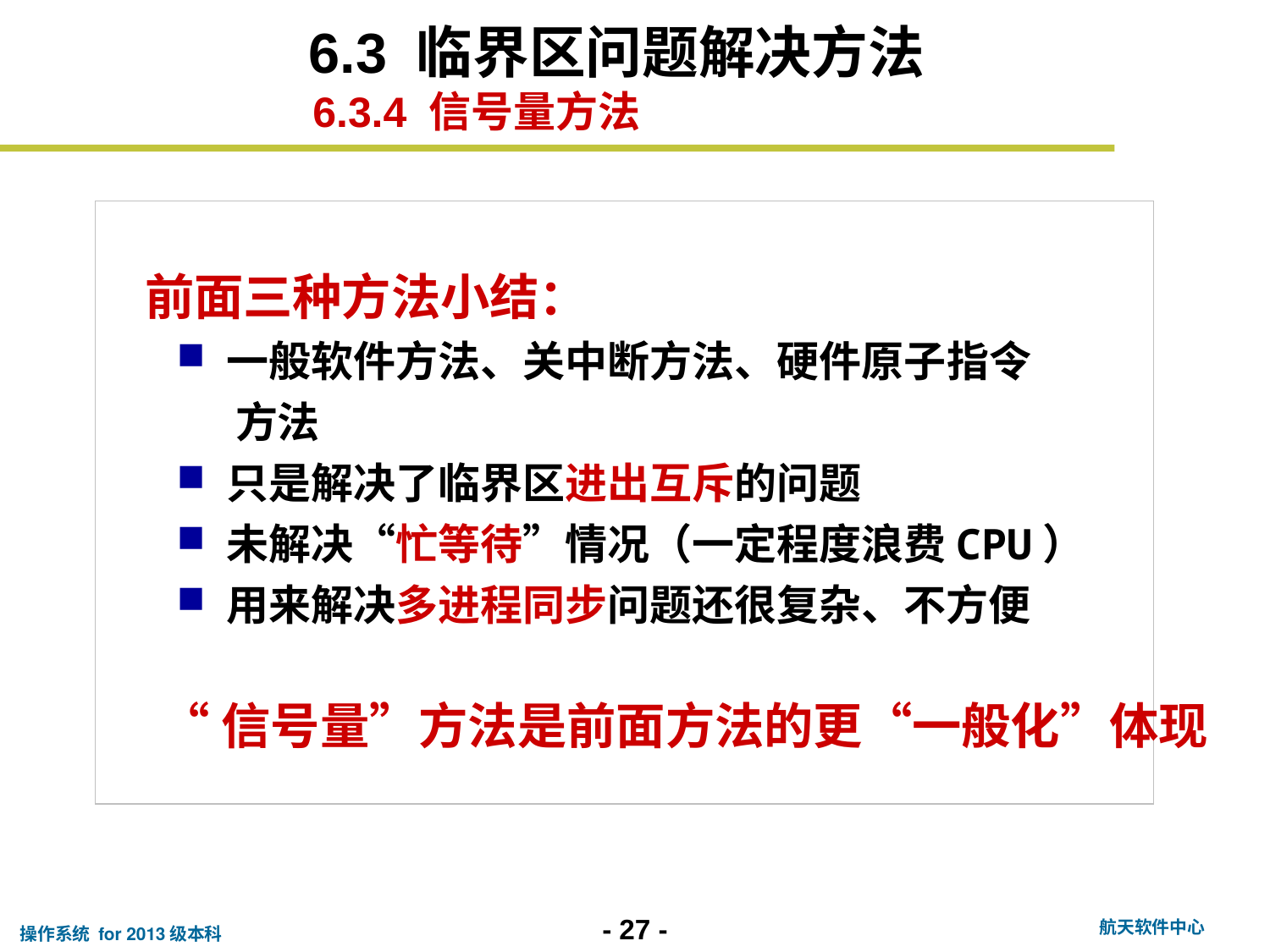

6.3 临界区问题解决方法
6.3.4 信号量方法
前面三种方法小结：
 一般软件方法、关中断方法、硬件原子指令
   方法
 只是解决了临界区进出互斥的问题
 未解决“忙等待”情况（一定程度浪费CPU）
 用来解决多进程同步问题还很复杂、不方便

“信号量”方法是前面方法的更“一般化”体现